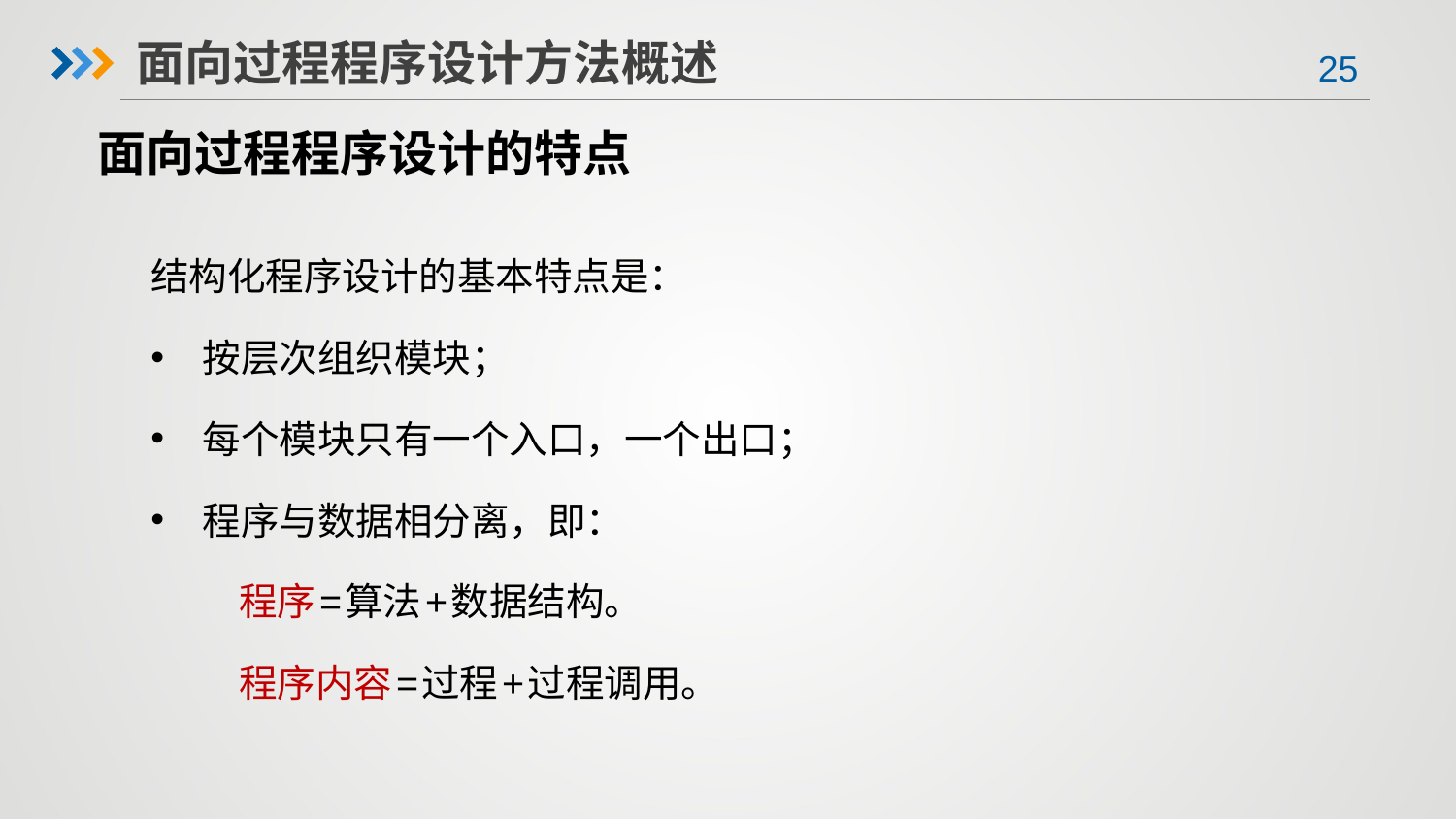

面向过程程序设计方法概述
面向过程程序设计的特点
结构化程序设计的基本特点是：
按层次组织模块；
每个模块只有一个入口，一个出口；
程序与数据相分离，即：
          程序=算法+数据结构。
          程序内容=过程+过程调用。